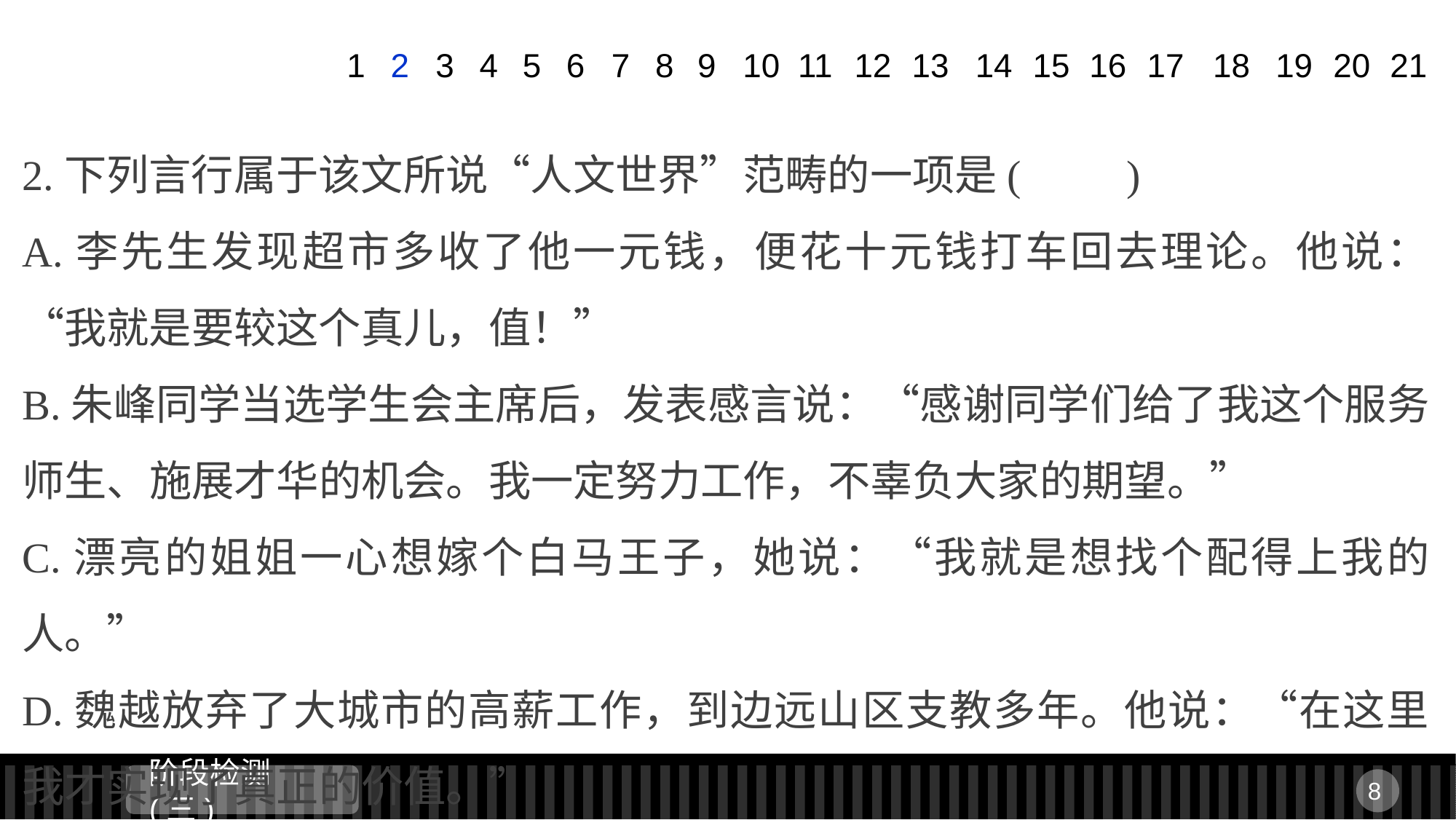

1
2
3
4
5
6
7
8
9
11
12
13
14
15
16
17
18
19
20
21
10
2.下列言行属于该文所说“人文世界”范畴的一项是(　　)
A.李先生发现超市多收了他一元钱，便花十元钱打车回去理论。他说：“我就是要较这个真儿，值！”
B.朱峰同学当选学生会主席后，发表感言说：“感谢同学们给了我这个服务师生、施展才华的机会。我一定努力工作，不辜负大家的期望。”
C.漂亮的姐姐一心想嫁个白马王子，她说：“我就是想找个配得上我的人。”
D.魏越放弃了大城市的高薪工作，到边远山区支教多年。他说：“在这里我才实现了真正的价值。”